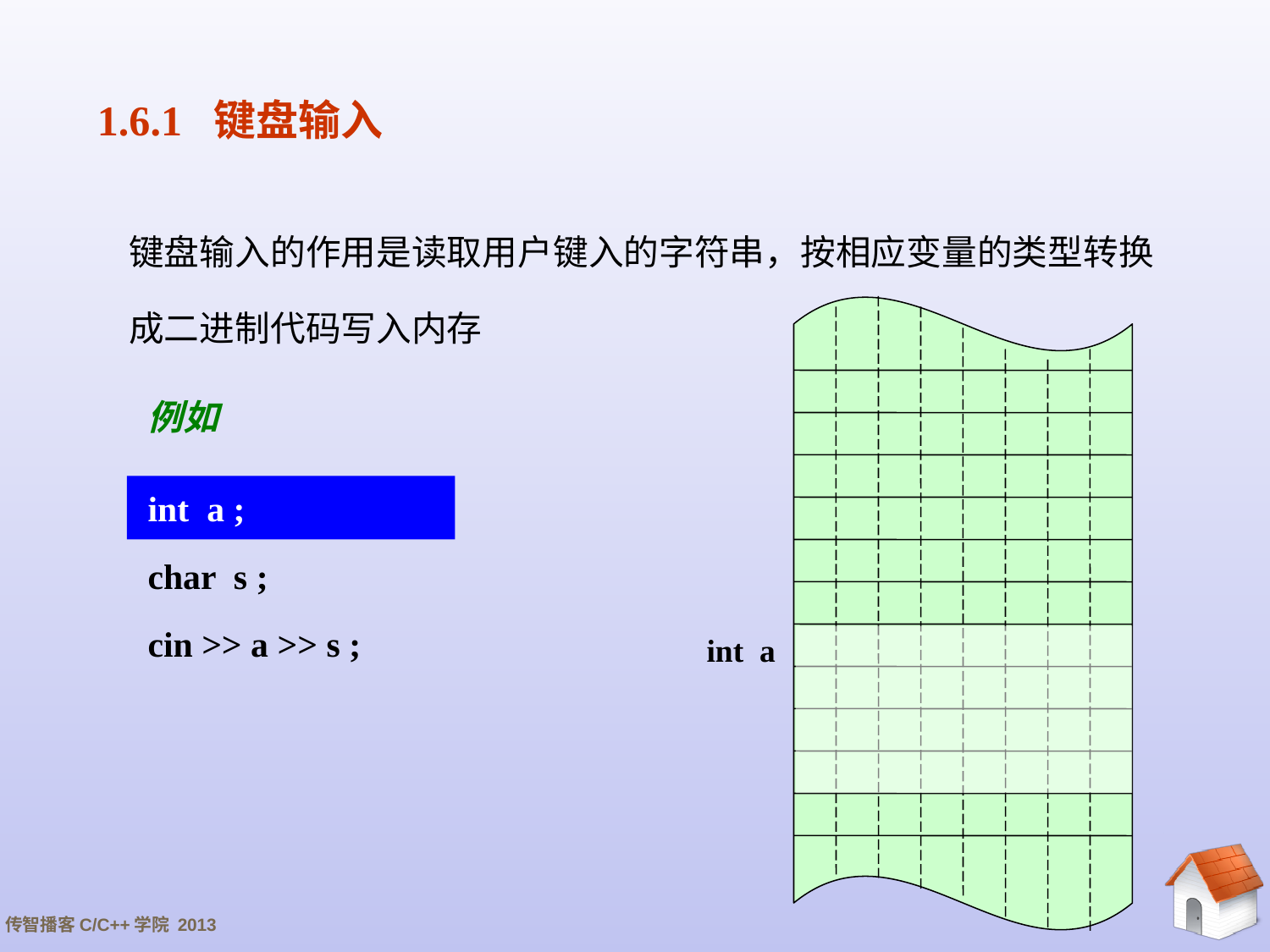

# 1.6.1  键盘输入
键盘输入的作用是读取用户键入的字符串，按相应变量的类型转换成二进制代码写入内存

例如
int  a ;
char  s ;
cin >> a >> s ;

int  a